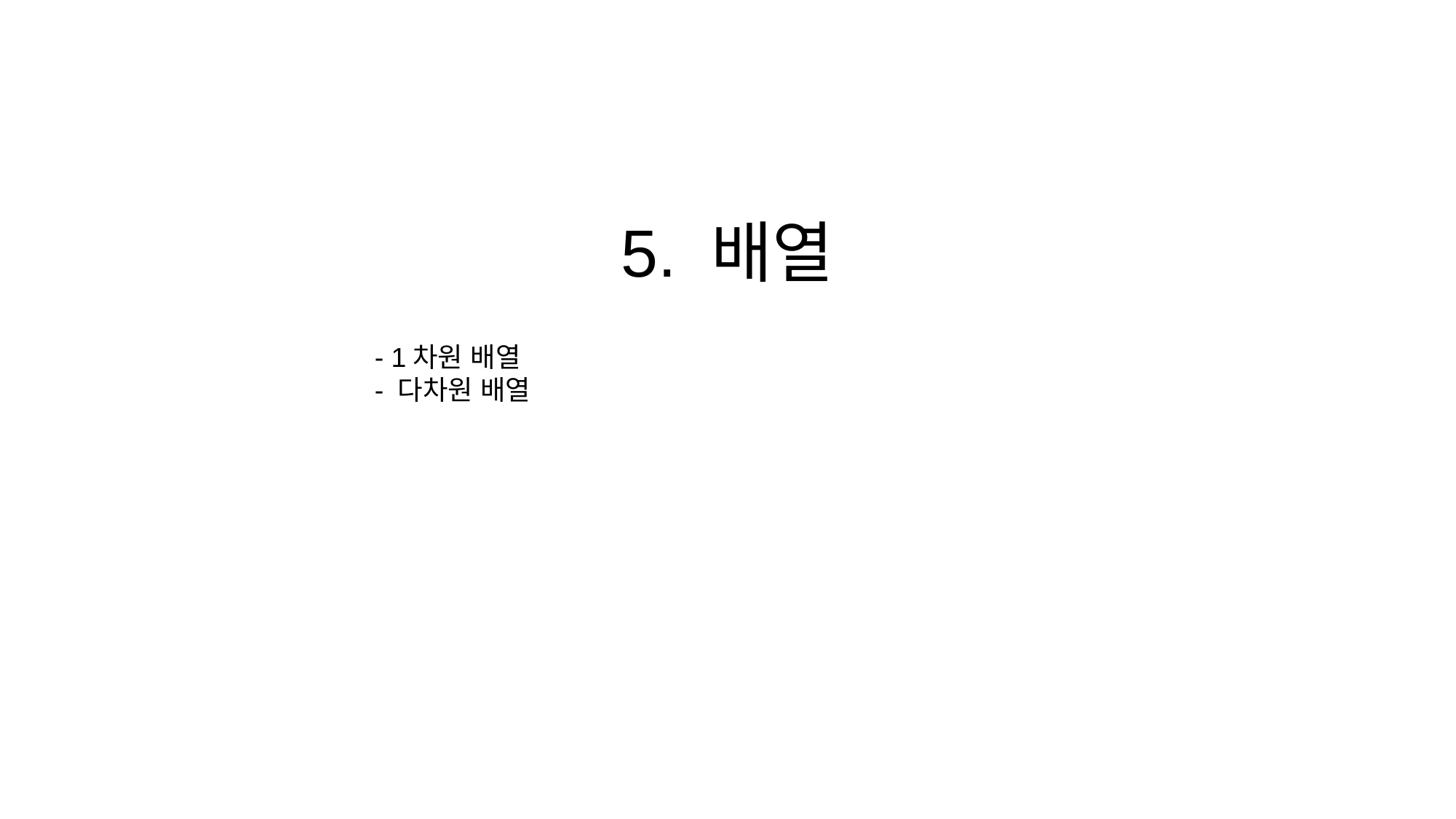

# 5. 배열
- 1차원 배열
- 다차원 배열